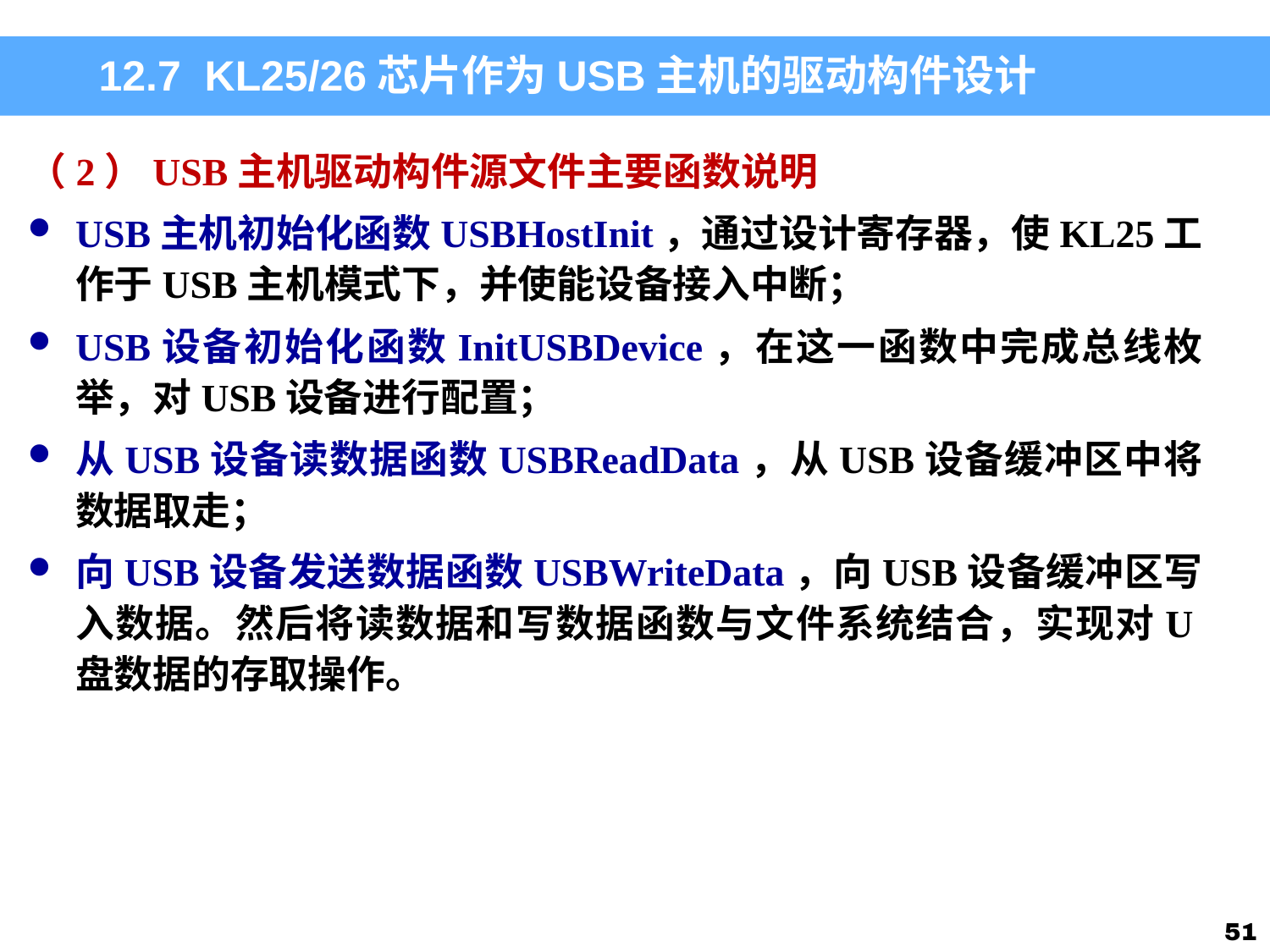

12.7  KL25/26芯片作为USB主机的驱动构件设计

（2）USB主机驱动构件源文件主要函数说明
USB主机初始化函数USBHostInit，通过设计寄存器，使KL25工作于USB主机模式下，并使能设备接入中断；
USB设备初始化函数InitUSBDevice，在这一函数中完成总线枚举，对USB设备进行配置；
从USB设备读数据函数USBReadData，从USB设备缓冲区中将数据取走；
向USB设备发送数据函数USBWriteData，向USB设备缓冲区写入数据。然后将读数据和写数据函数与文件系统结合，实现对U盘数据的存取操作。

51